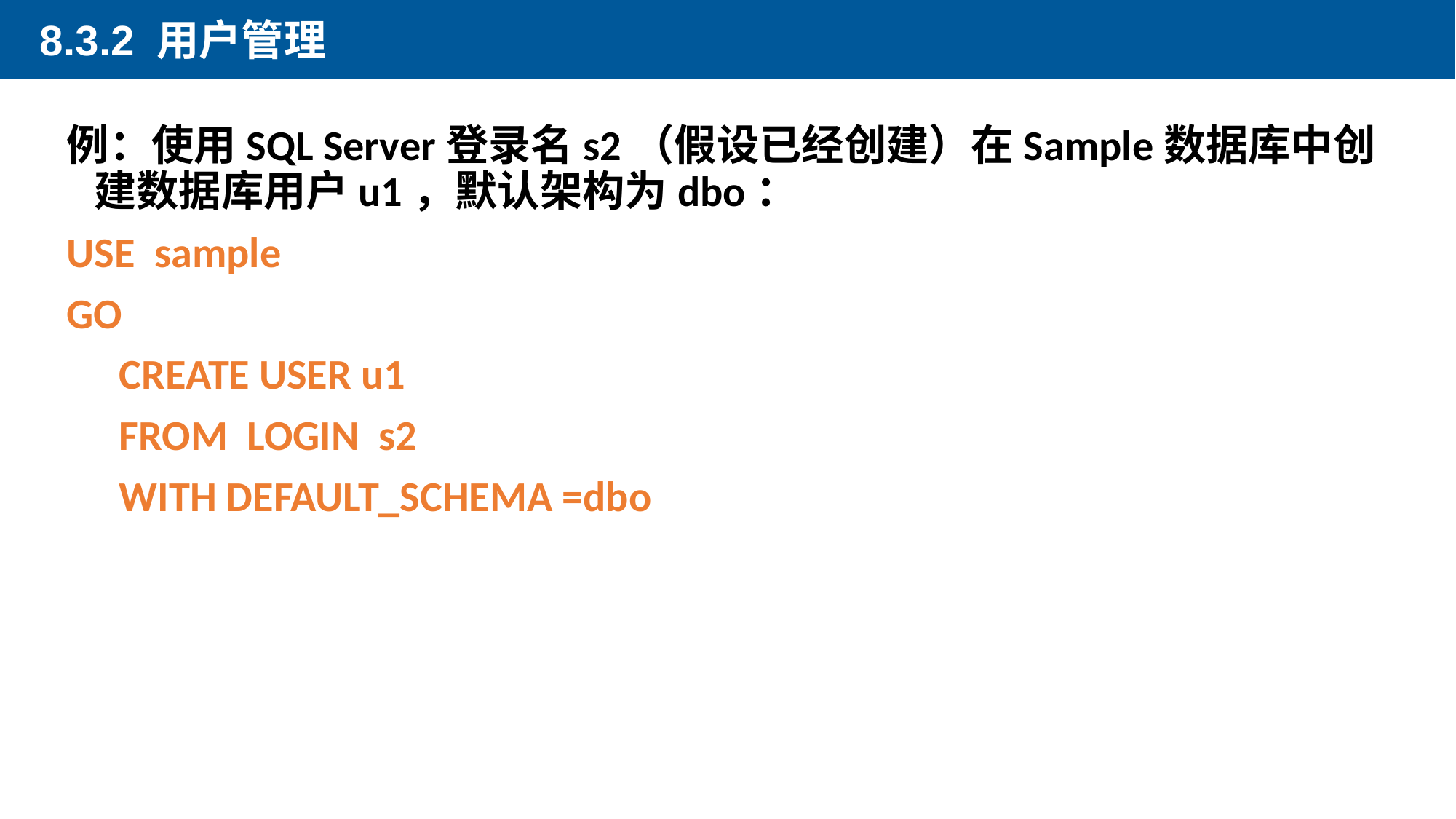

8.3.2 用户管理

例：使用SQL Server登录名s2（假设已经创建）在Sample数据库中创建数据库用户u1，默认架构为dbo：
USE  sample
GO
　CREATE USER u1
　FROM  LOGIN  s2
　WITH DEFAULT_SCHEMA =dbo